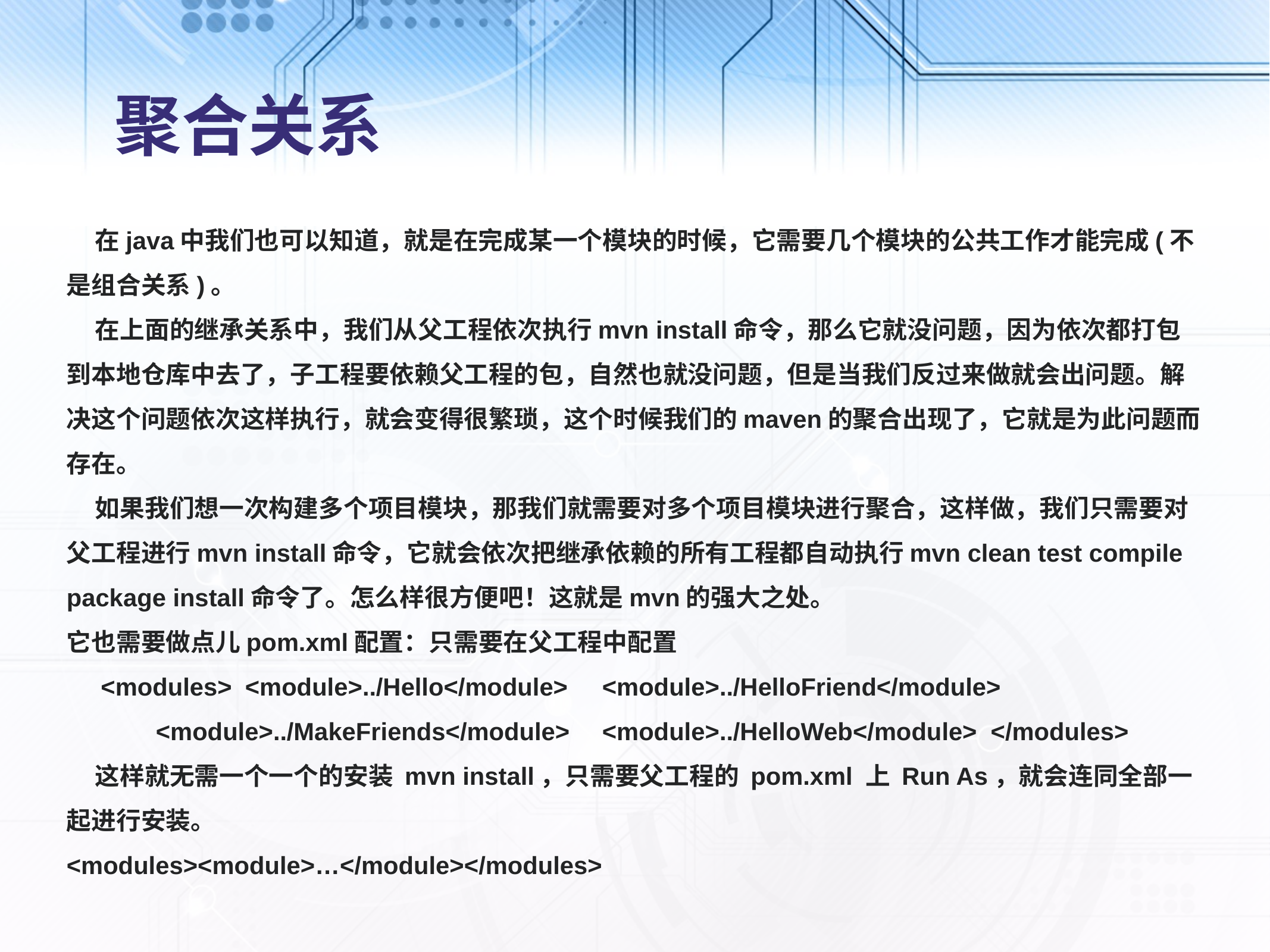

# 聚合关系
    在java中我们也可以知道，就是在完成某一个模块的时候，它需要几个模块的公共工作才能完成(不是组合关系)。
    在上面的继承关系中，我们从父工程依次执行mvn install命令，那么它就没问题，因为依次都打包到本地仓库中去了，子工程要依赖父工程的包，自然也就没问题，但是当我们反过来做就会出问题。解决这个问题依次这样执行，就会变得很繁琐，这个时候我们的maven的聚合出现了，它就是为此问题而存在。
    如果我们想一次构建多个项目模块，那我们就需要对多个项目模块进行聚合，这样做，我们只需要对父工程进行mvn install命令，它就会依次把继承依赖的所有工程都自动执行mvn clean test compile package install命令了。怎么样很方便吧！这就是mvn的强大之处。
它也需要做点儿pom.xml配置：只需要在父工程中配置
     <modules>	<module>../Hello</module>	<module>../HelloFriend</module>
	<module>../MakeFriends</module>	<module>../HelloWeb</module>  </modules>
    这样就无需一个一个的安装 mvn install，只需要父工程的 pom.xml 上 Run As，就会连同全部一起进行安装。
<modules><module>…</module></modules>